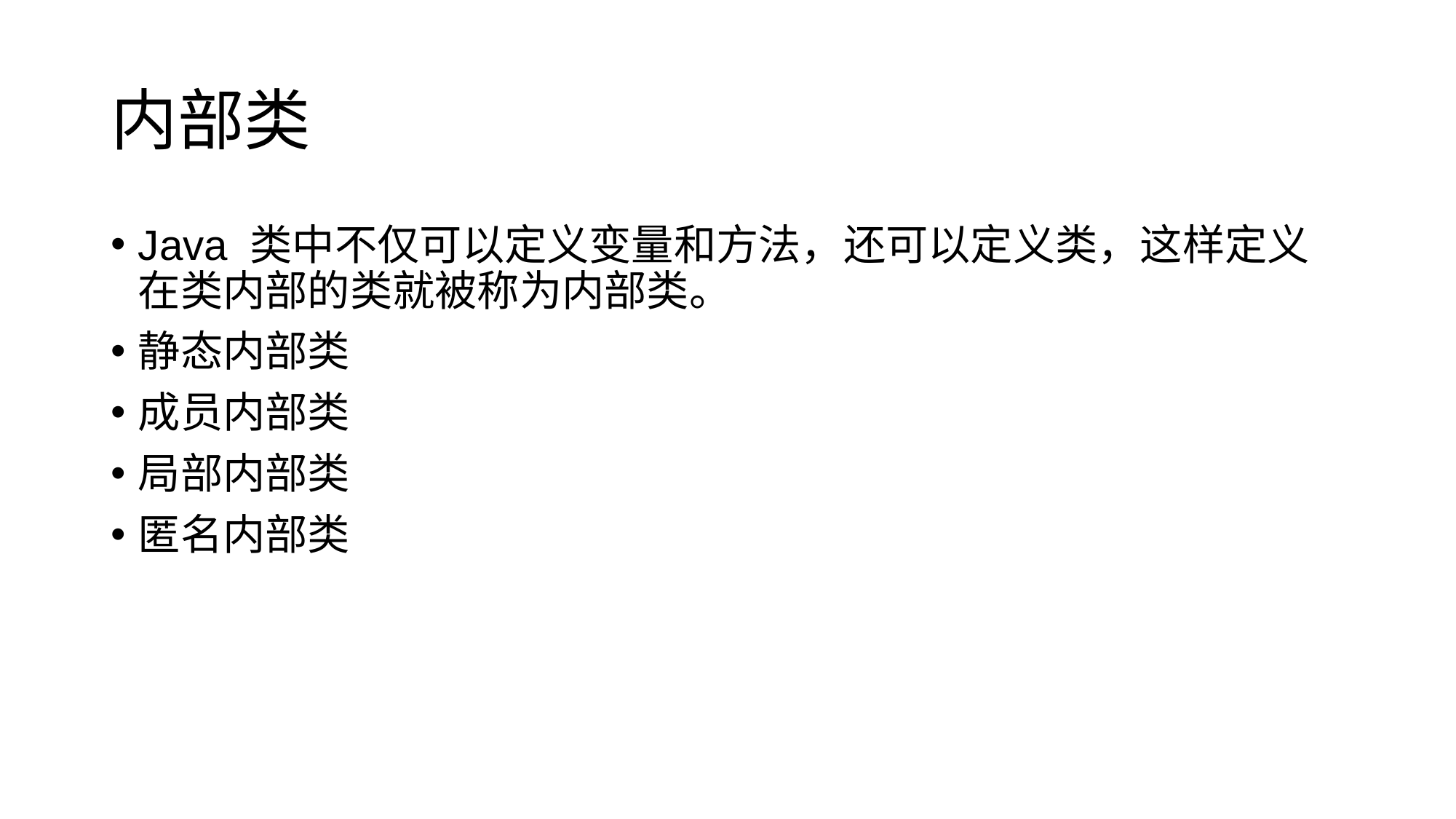

# 内部类
Java 类中不仅可以定义变量和方法，还可以定义类，这样定义在类内部的类就被称为内部类。
静态内部类
成员内部类
局部内部类
匿名内部类